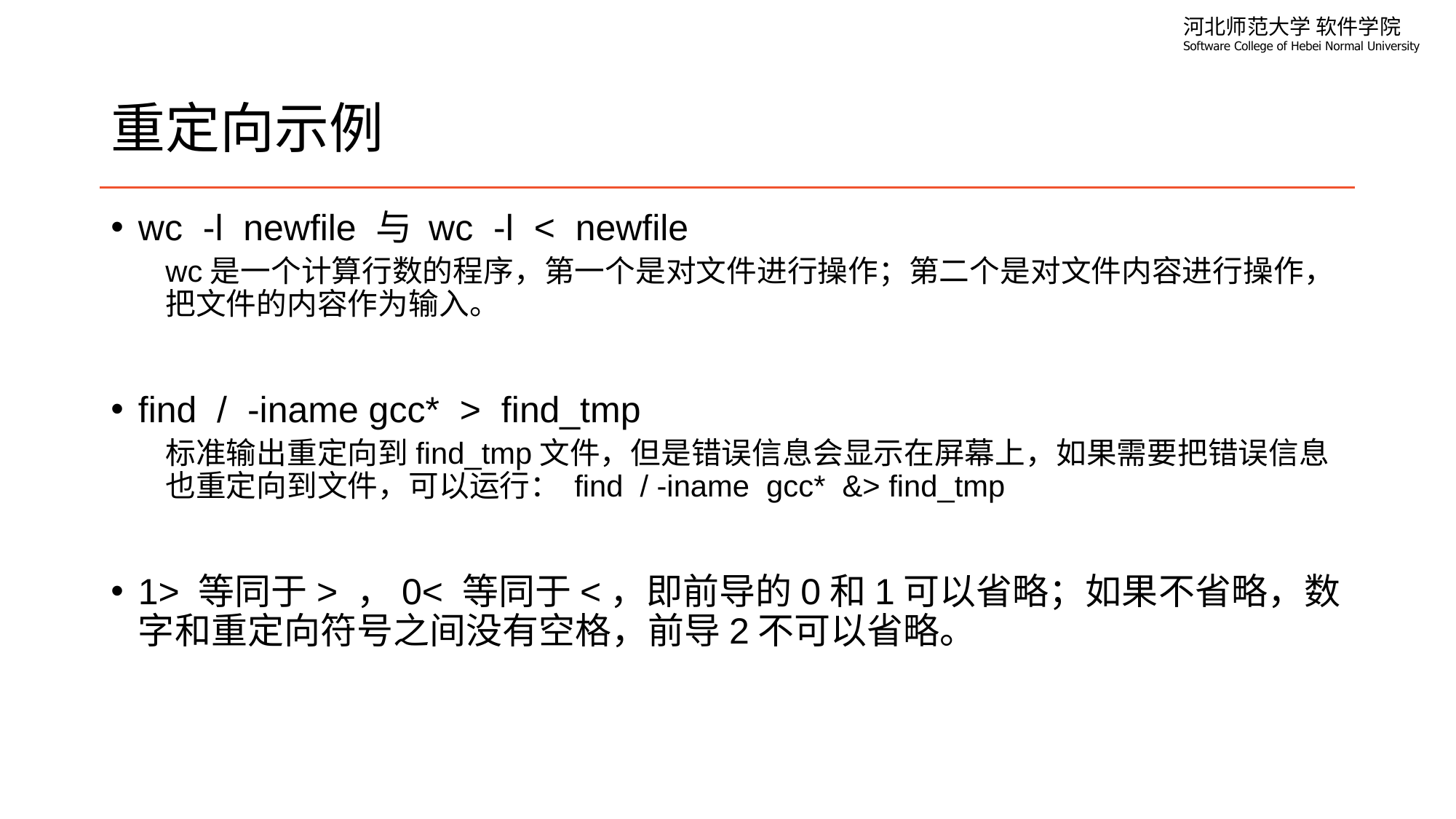

# 重定向示例
wc  -l  newfile 与 wc  -l  <  newfile
wc是一个计算行数的程序，第一个是对文件进行操作；第二个是对文件内容进行操作，把文件的内容作为输入。

find  /  -iname gcc*  >  find_tmp
标准输出重定向到find_tmp文件，但是错误信息会显示在屏幕上，如果需要把错误信息也重定向到文件，可以运行： find  / -iname  gcc*  &> find_tmp

1> 等同于> ，0< 等同于<，即前导的0和1可以省略；如果不省略，数字和重定向符号之间没有空格，前导2不可以省略。